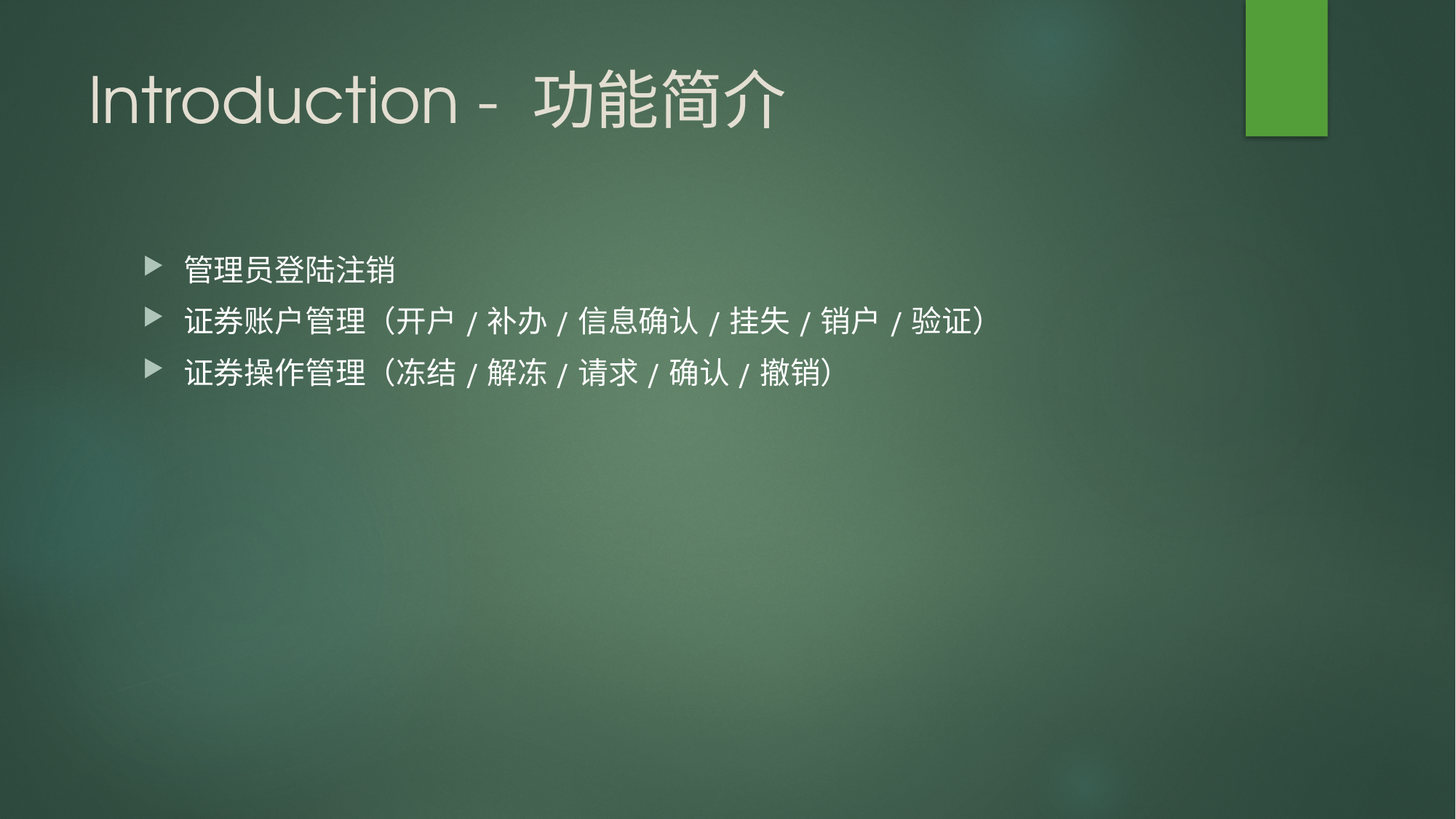

# Introduction - 功能简介
管理员登陆注销
证券账户管理（开户/补办/信息确认/挂失/销户/验证）
证券操作管理（冻结/解冻/请求/确认/撤销）